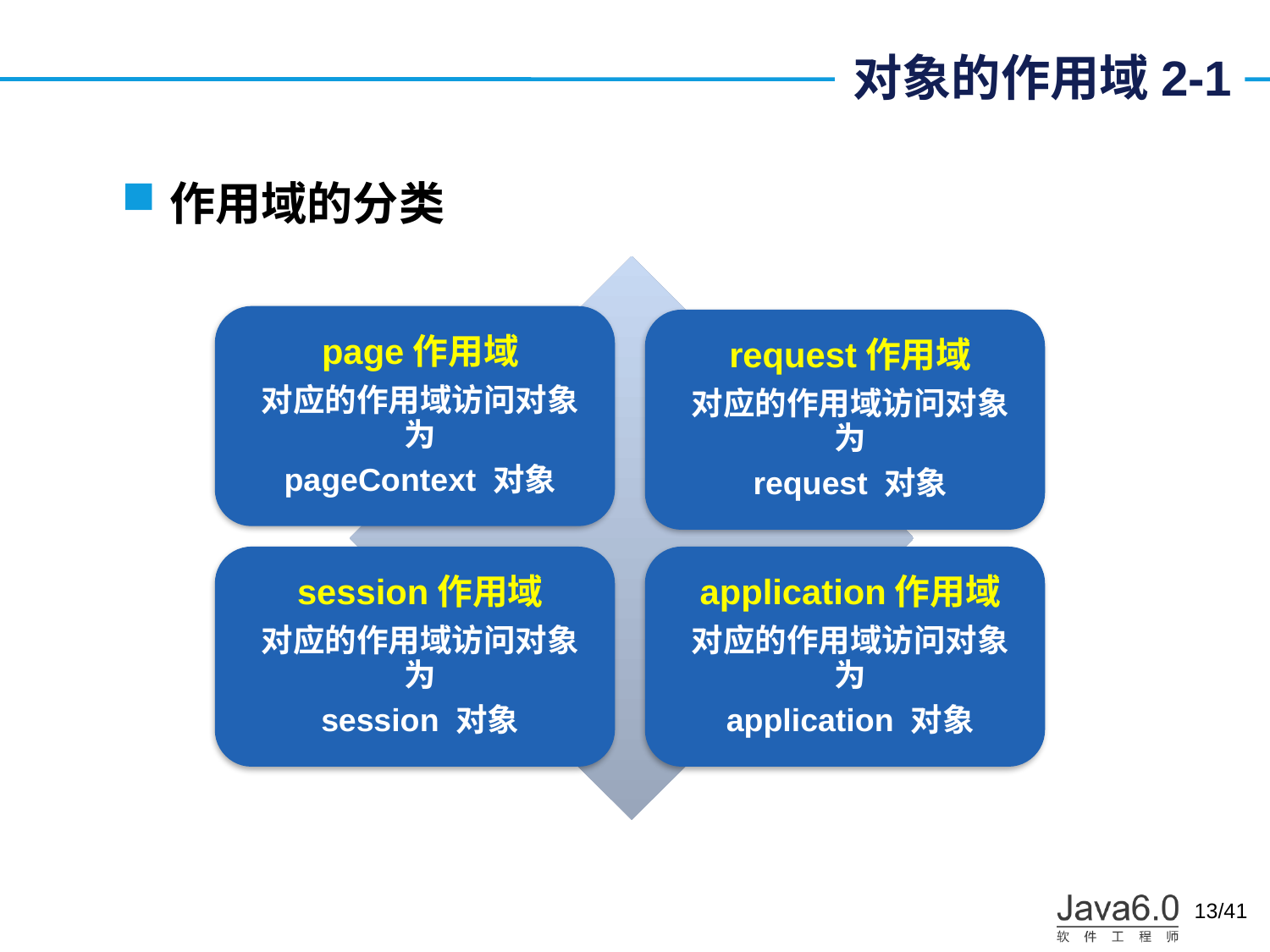

# 对象的作用域2-1
作用域的分类

page作用域
对应的作用域访问对象为
pageContext 对象
request作用域
对应的作用域访问对象为
request 对象
session作用域
对应的作用域访问对象为
session 对象
application作用域
对应的作用域访问对象为
application 对象
13/41